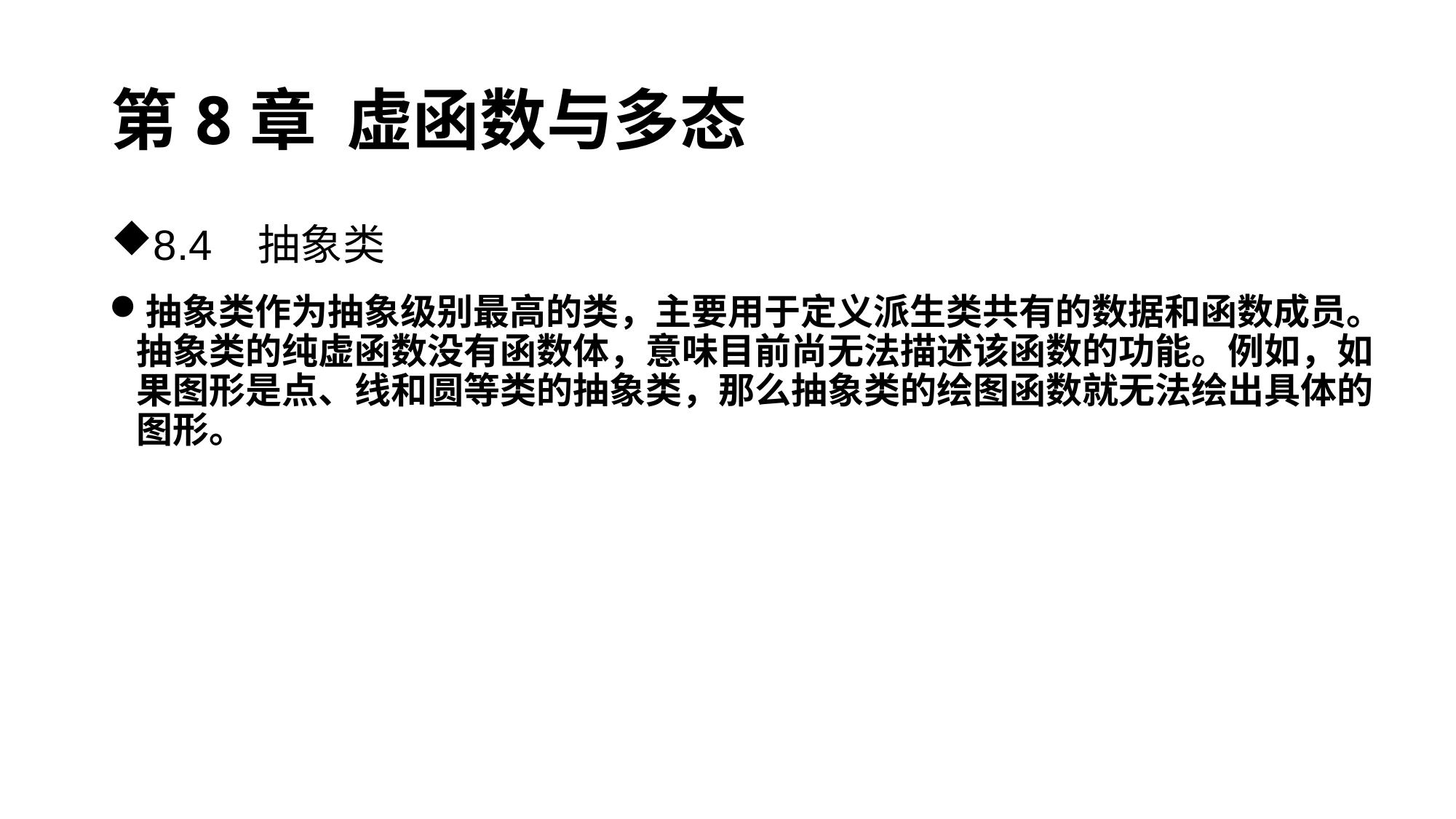

# 第8章  虚函数与多态
8.4   抽象类
抽象类作为抽象级别最高的类，主要用于定义派生类共有的数据和函数成员。抽象类的纯虚函数没有函数体，意味目前尚无法描述该函数的功能。例如，如果图形是点、线和圆等类的抽象类，那么抽象类的绘图函数就无法绘出具体的图形。